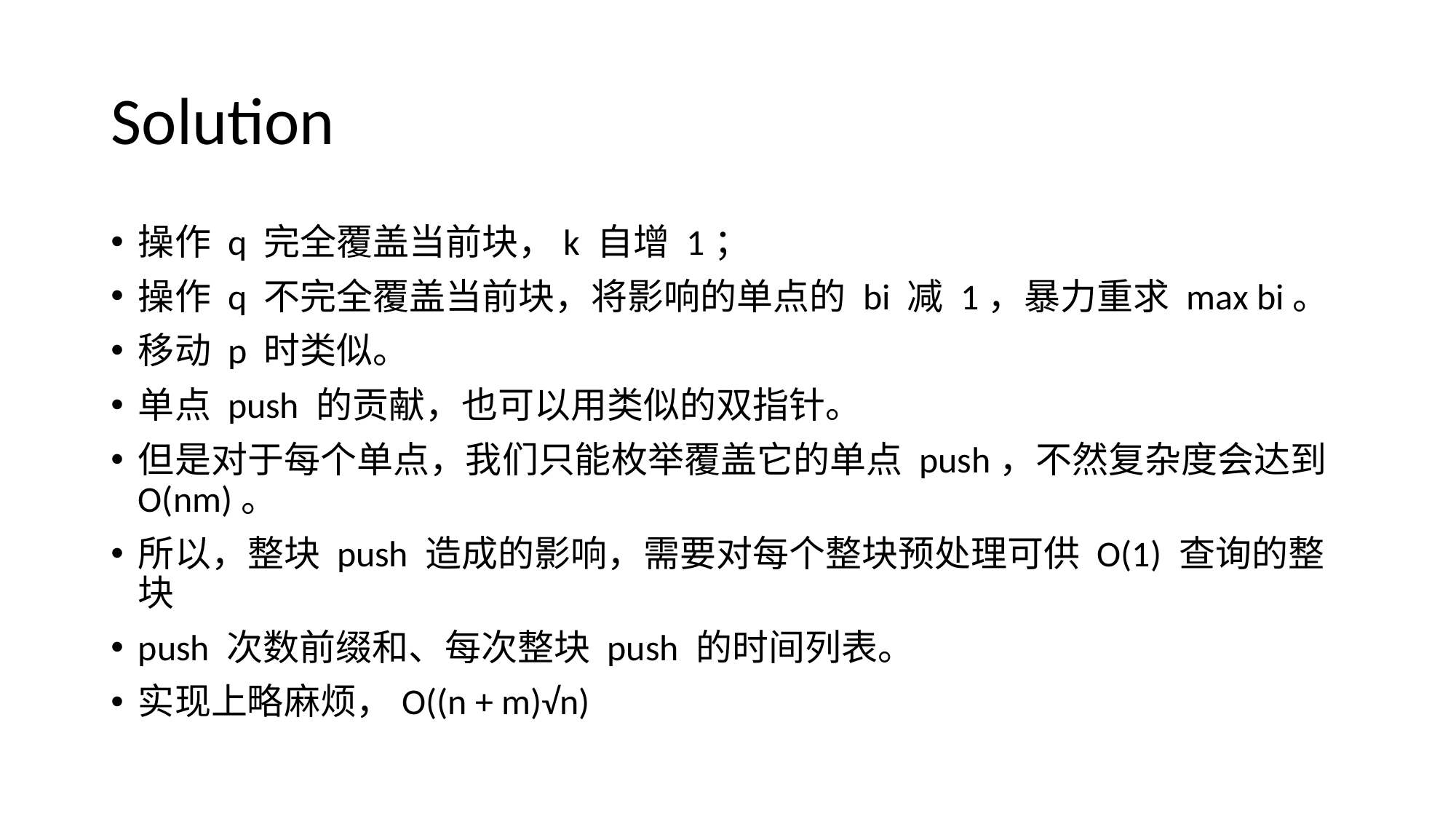

# Solution
操作 q 完全覆盖当前块，k 自增 1；
操作 q 不完全覆盖当前块，将影响的单点的 bi 减 1，暴力重求 max bi。
移动 p 时类似。
单点 push 的贡献，也可以用类似的双指针。
但是对于每个单点，我们只能枚举覆盖它的单点 push，不然复杂度会达到O(nm)。
所以，整块 push 造成的影响，需要对每个整块预处理可供 O(1) 查询的整块
push 次数前缀和、每次整块 push 的时间列表。
实现上略麻烦，O((n + m)√n)